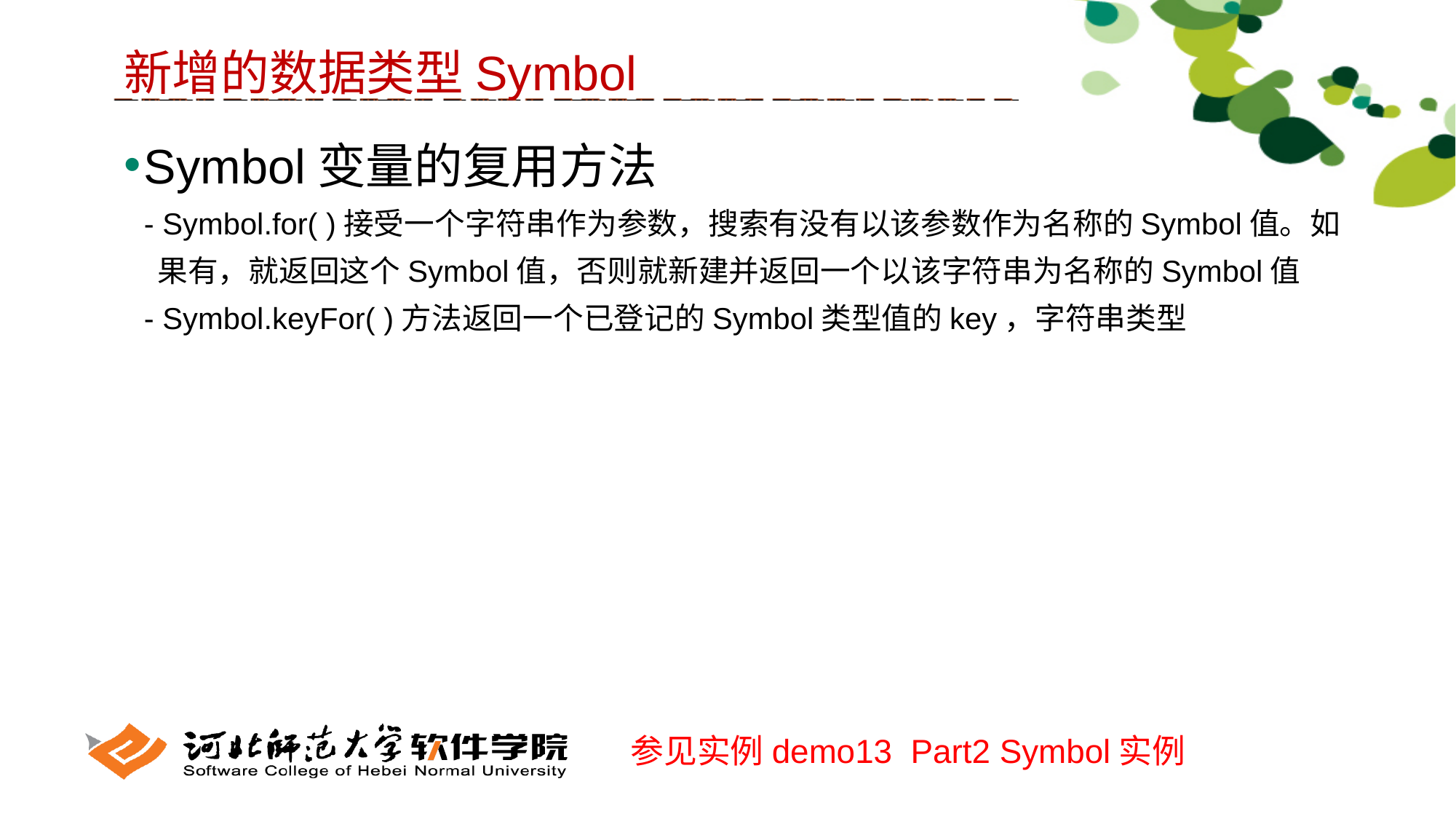

新增的数据类型Symbol
Symbol变量的复用方法
- Symbol.for( )接受一个字符串作为参数，搜索有没有以该参数作为名称的Symbol值。如
  果有，就返回这个Symbol值，否则就新建并返回一个以该字符串为名称的Symbol值
- Symbol.keyFor( )方法返回一个已登记的Symbol类型值的key，字符串类型

参见实例demo13  Part2 Symbol实例